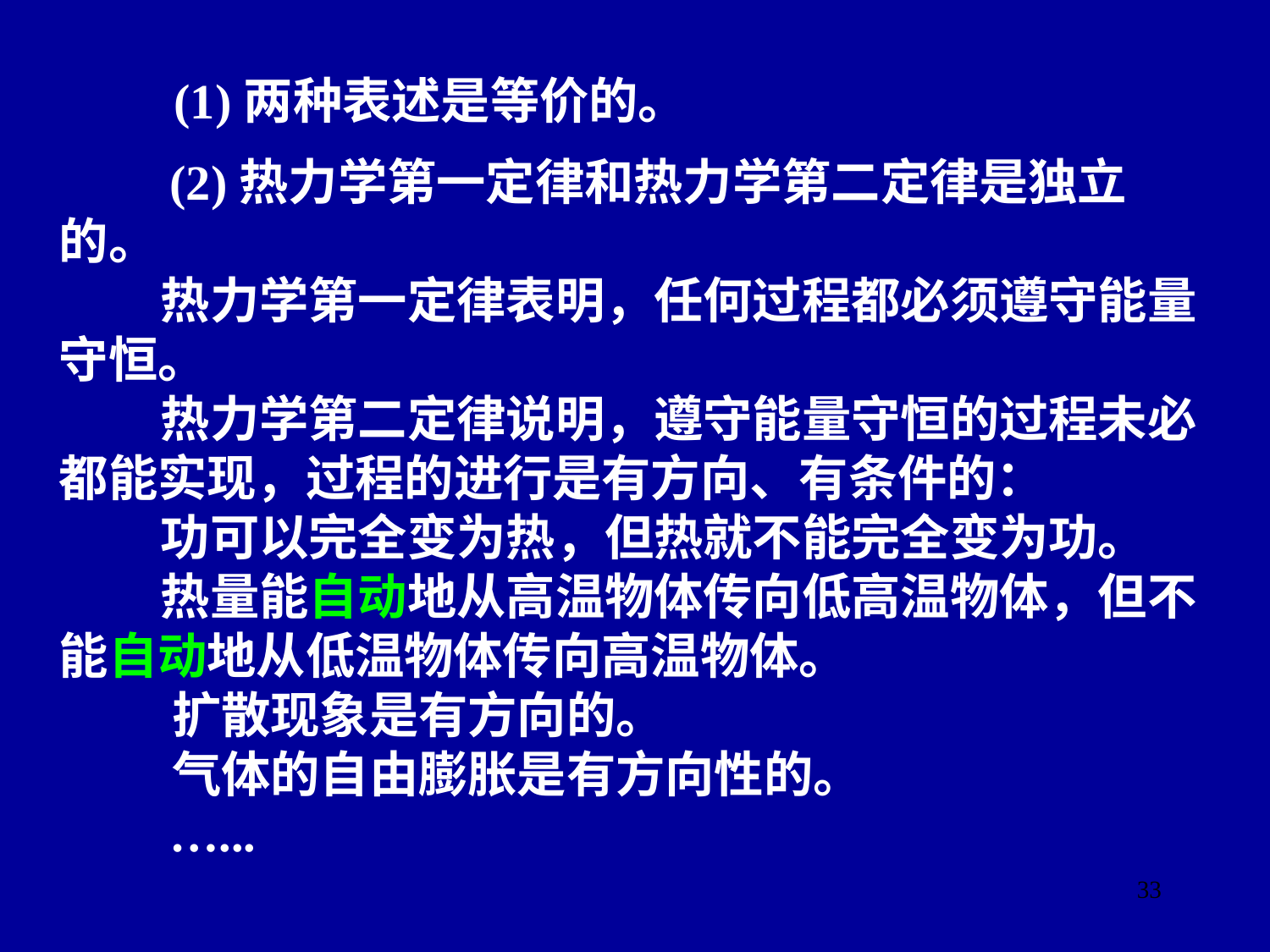

(1)两种表述是等价的。
         (2)热力学第一定律和热力学第二定律是独立的。
        热力学第一定律表明，任何过程都必须遵守能量守恒。
        热力学第二定律说明，遵守能量守恒的过程未必都能实现，过程的进行是有方向、有条件的：
        功可以完全变为热，但热就不能完全变为功。
        热量能自动地从高温物体传向低高温物体，但不能自动地从低温物体传向高温物体。
         扩散现象是有方向的。
         气体的自由膨胀是有方向性的。
         …...
33